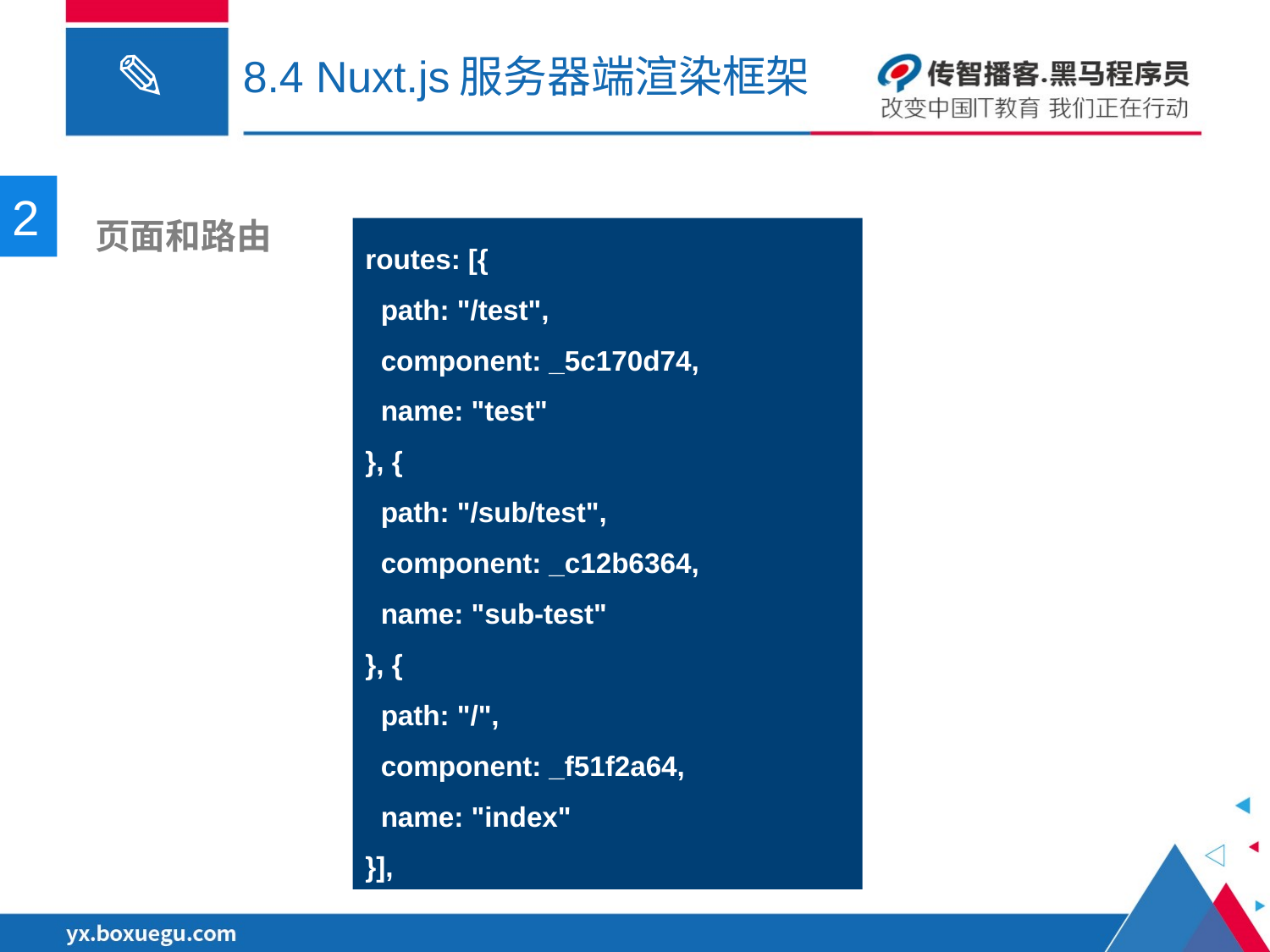

# 8.4 Nuxt.js服务器端渲染框架

2
  页面和路由
routes: [{
  path: "/test",
  component: _5c170d74,
  name: "test"
}, {
  path: "/sub/test",
  component: _c12b6364,
  name: "sub-test"
}, {
  path: "/",
  component: _f51f2a64,
  name: "index"
}],